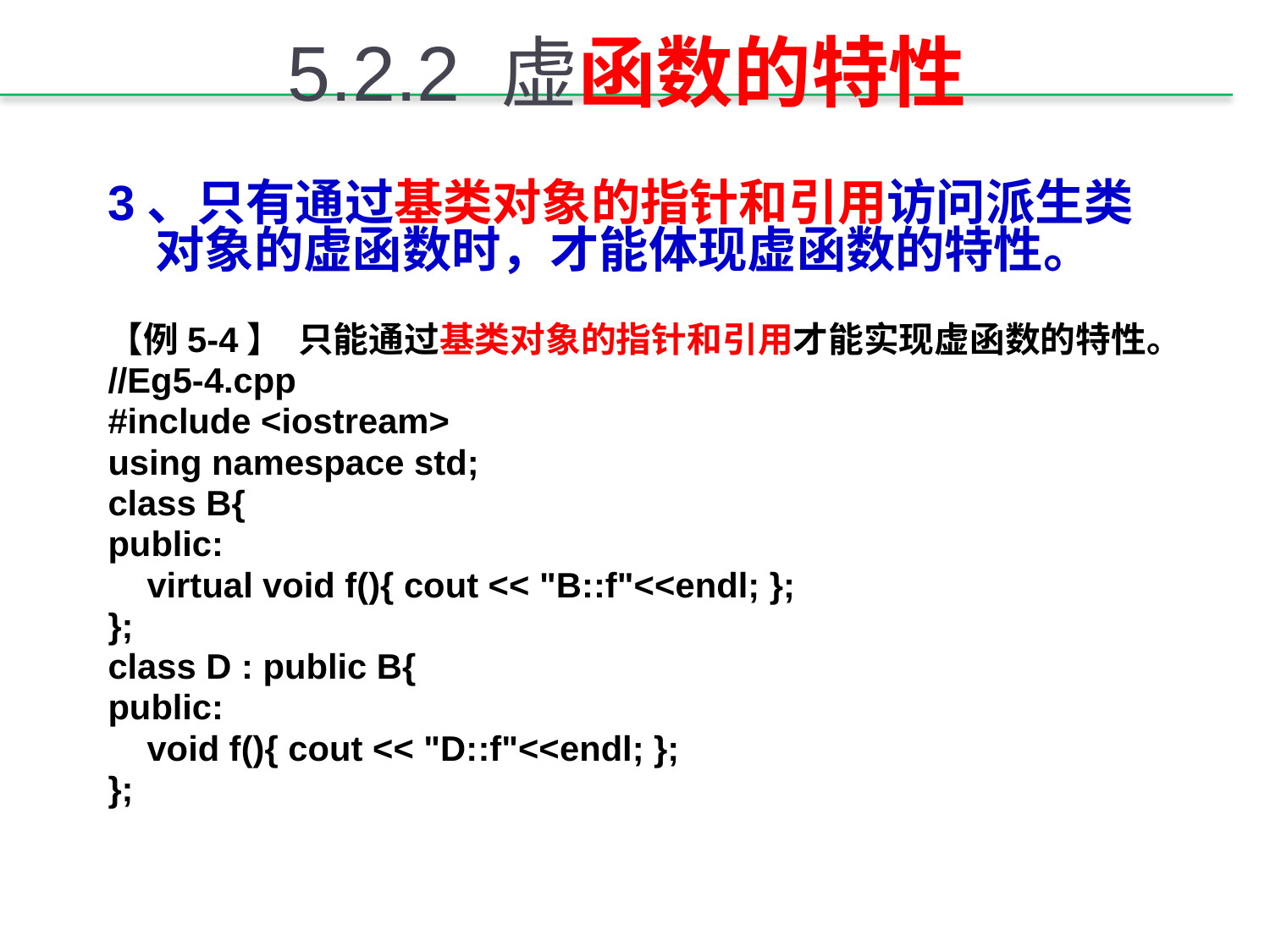

# 5.2.2 虚函数的特性
3、只有通过基类对象的指针和引用访问派生类对象的虚函数时，才能体现虚函数的特性。

【例5-4】  只能通过基类对象的指针和引用才能实现虚函数的特性。
//Eg5-4.cpp
#include <iostream>
using namespace std;
class B{
public:
    virtual void f(){ cout << "B::f"<<endl; };
};
class D : public B{
public:
    void f(){ cout << "D::f"<<endl; };
};